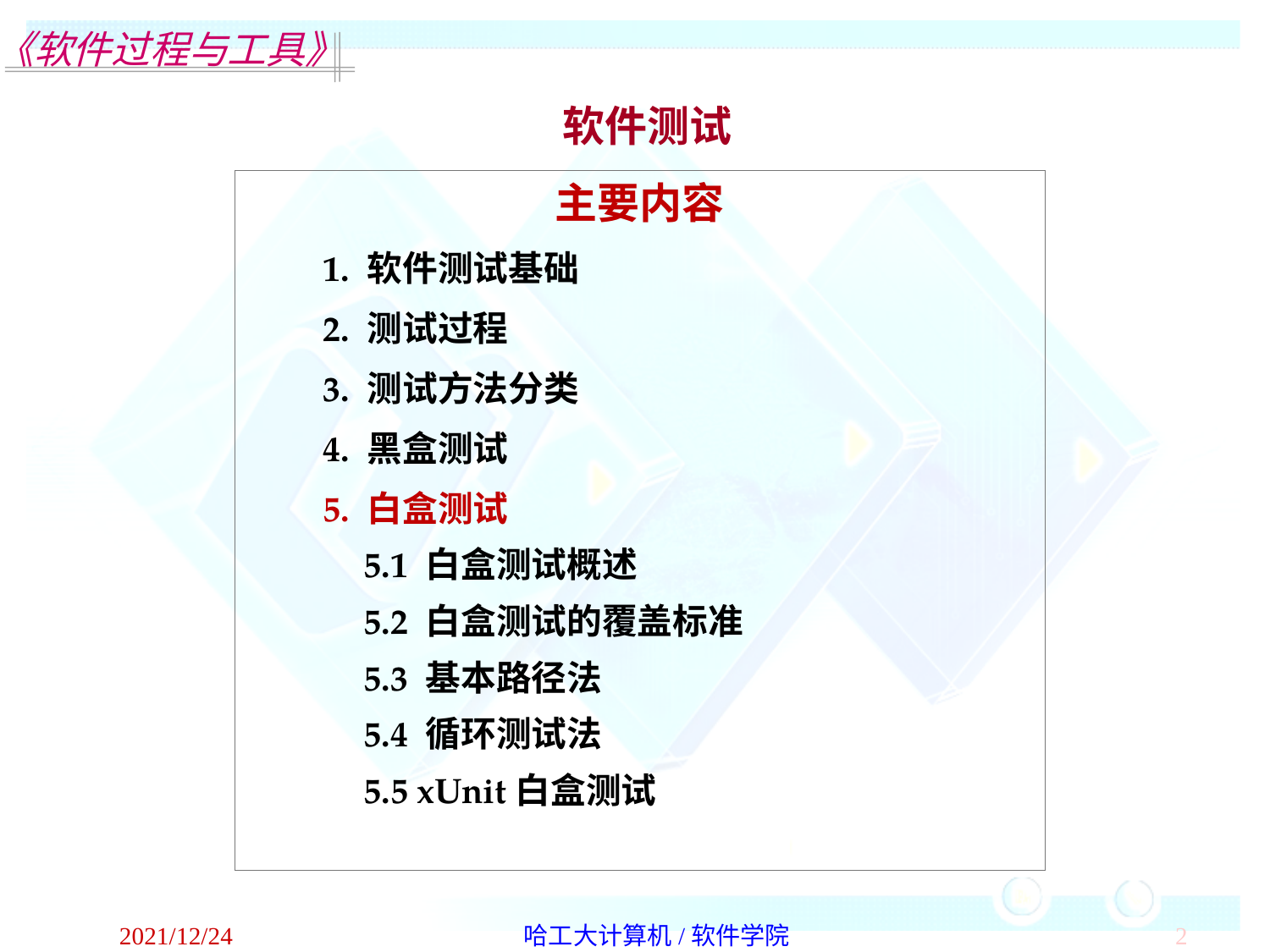

软件测试
主要内容
   1. 软件测试基础
   2. 测试过程
   3. 测试方法分类
   4. 黑盒测试
   5. 白盒测试
    5.1 白盒测试概述
    5.2 白盒测试的覆盖标准
    5.3 基本路径法
    5.4 循环测试法
    5.5 xUnit白盒测试